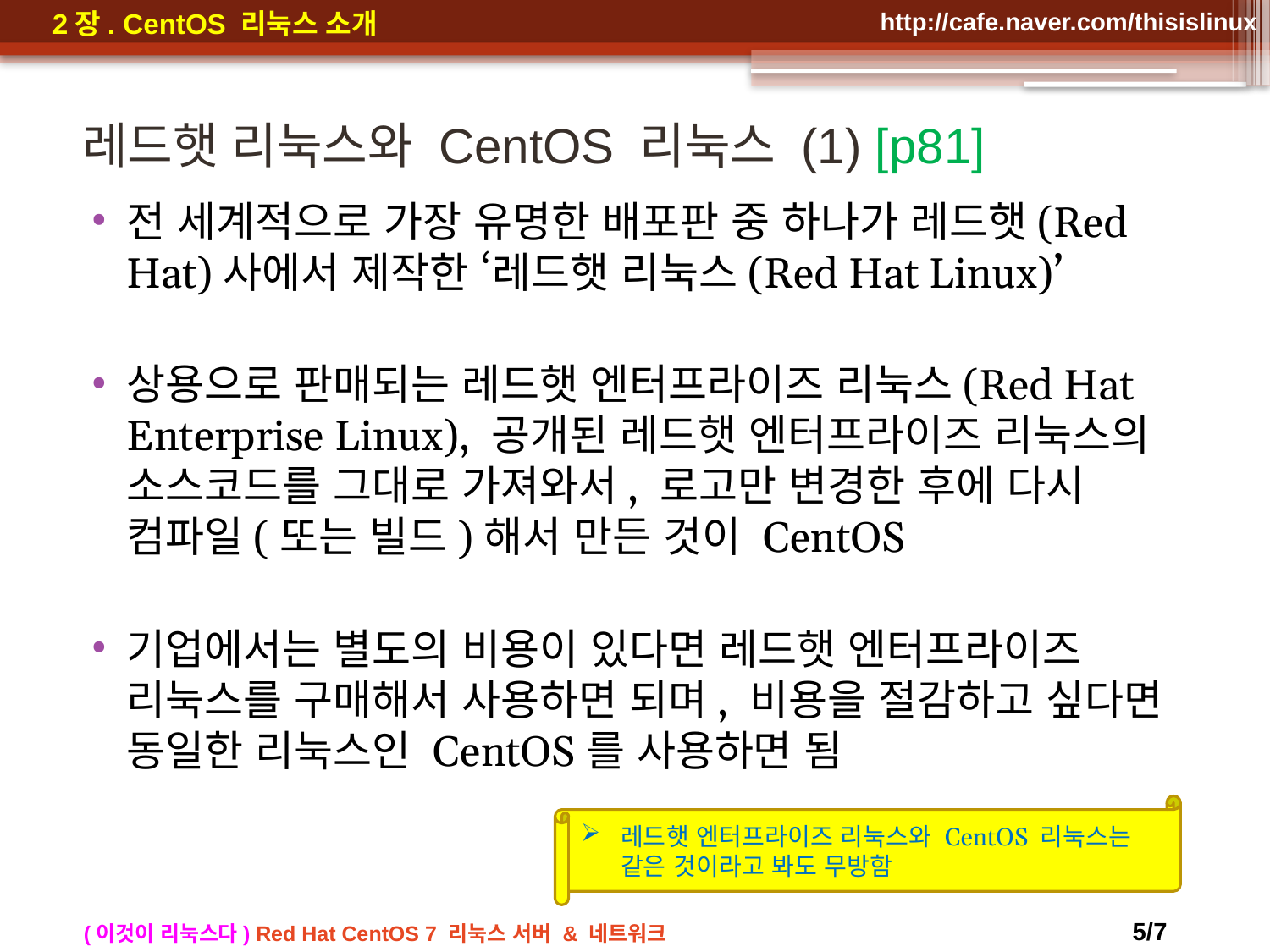

# 레드햇 리눅스와 CentOS 리눅스 (1) [p81]
전 세계적으로 가장 유명한 배포판 중 하나가 레드햇(Red Hat)사에서 제작한 ‘레드햇 리눅스(Red Hat Linux)’

상용으로 판매되는 레드햇 엔터프라이즈 리눅스(Red Hat Enterprise Linux), 공개된 레드햇 엔터프라이즈 리눅스의 소스코드를 그대로 가져와서, 로고만 변경한 후에 다시 컴파일(또는 빌드)해서 만든 것이 CentOS

기업에서는 별도의 비용이 있다면 레드햇 엔터프라이즈 리눅스를 구매해서 사용하면 되며, 비용을 절감하고 싶다면 동일한 리눅스인 CentOS를 사용하면 됨
레드햇 엔터프라이즈 리눅스와 CentOS 리눅스는  같은 것이라고 봐도 무방함